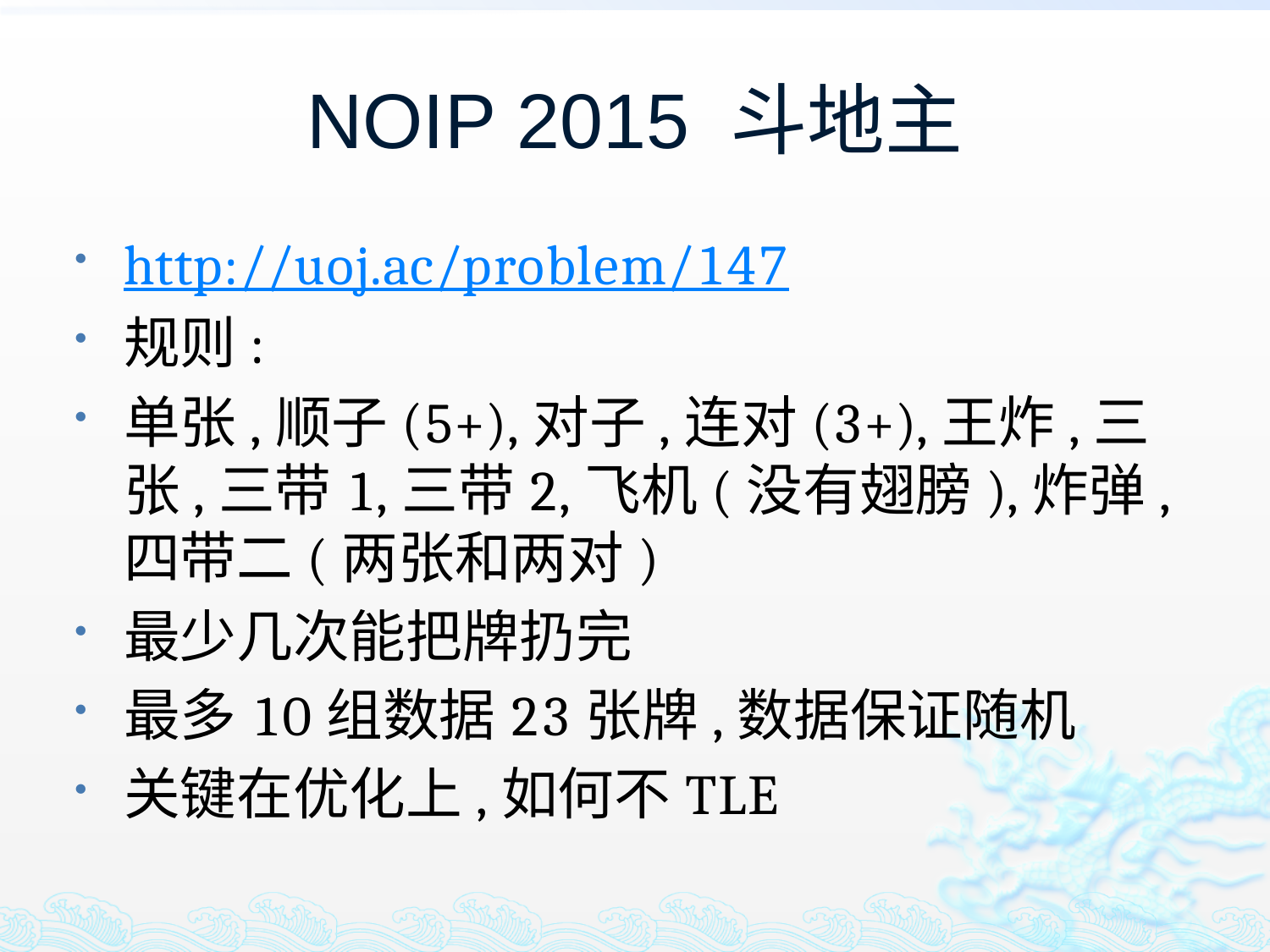

# NOIP 2015 斗地主
http://uoj.ac/problem/147
规则:
单张,顺子(5+),对子,连对(3+),王炸,三张,三带1,三带2,飞机(没有翅膀),炸弹,四带二(两张和两对)
最少几次能把牌扔完
最多10组数据23张牌,数据保证随机
关键在优化上,如何不TLE